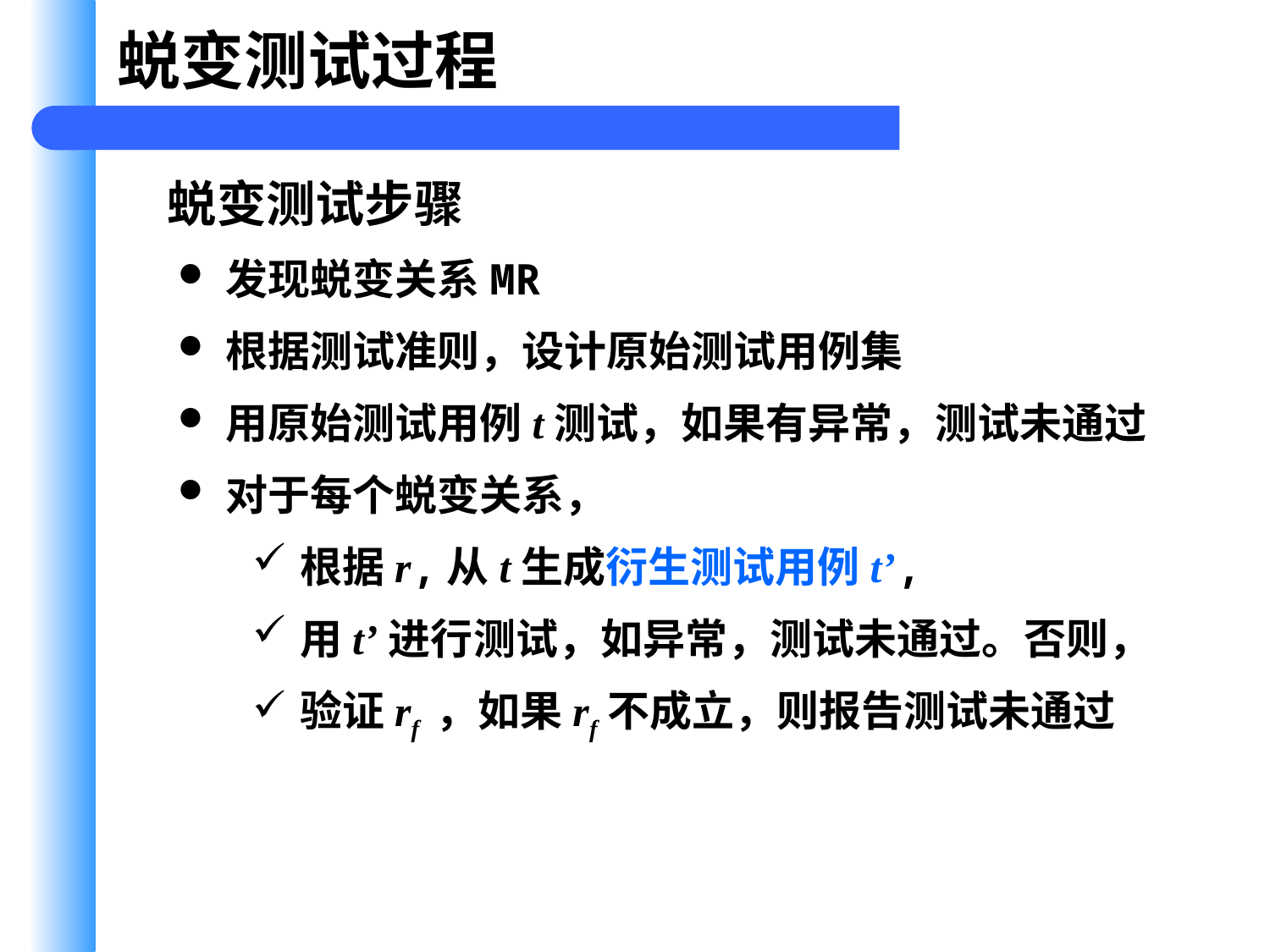

蜕变测试过程
蜕变测试步骤
发现蜕变关系MR
根据测试准则，设计原始测试用例集
用原始测试用例t测试，如果有异常，测试未通过
对于每个蜕变关系，
根据r,从t生成衍生测试用例t’,
用t’进行测试，如异常，测试未通过。否则，
验证rf ，如果rf不成立，则报告测试未通过